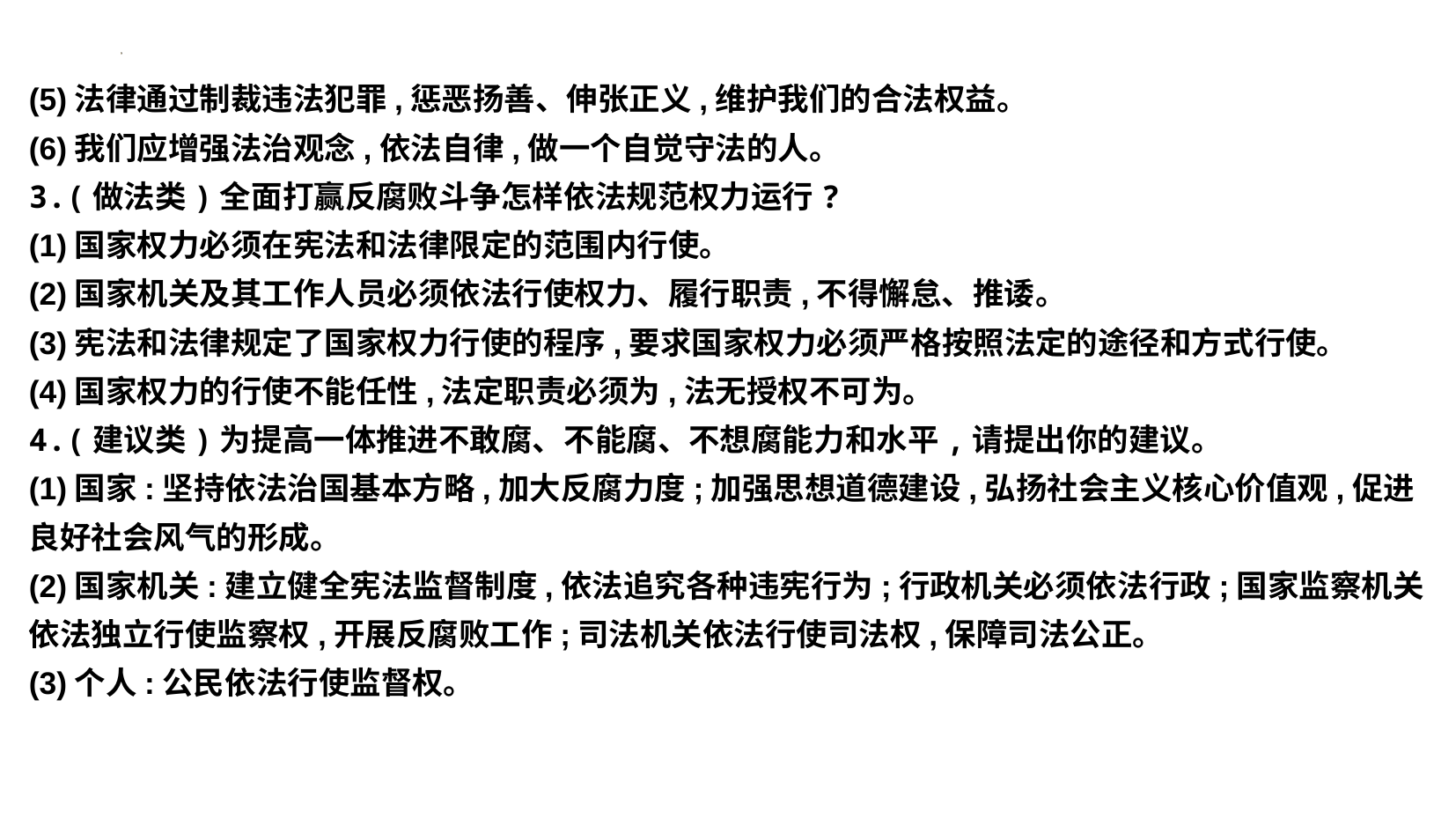

(5)法律通过制裁违法犯罪,惩恶扬善、伸张正义,维护我们的合法权益。
(6)我们应增强法治观念,依法自律,做一个自觉守法的人。
3.(做法类)全面打赢反腐败斗争怎样依法规范权力运行?
(1)国家权力必须在宪法和法律限定的范围内行使。
(2)国家机关及其工作人员必须依法行使权力、履行职责,不得懈怠、推诿。
(3)宪法和法律规定了国家权力行使的程序,要求国家权力必须严格按照法定的途径和方式行使。
(4)国家权力的行使不能任性,法定职责必须为,法无授权不可为。
4.(建议类)为提高一体推进不敢腐、不能腐、不想腐能力和水平,请提出你的建议。
(1)国家:坚持依法治国基本方略,加大反腐力度;加强思想道德建设,弘扬社会主义核心价值观,促进良好社会风气的形成。
(2)国家机关:建立健全宪法监督制度,依法追究各种违宪行为;行政机关必须依法行政;国家监察机关依法独立行使监察权,开展反腐败工作;司法机关依法行使司法权,保障司法公正。
(3)个人:公民依法行使监督权。